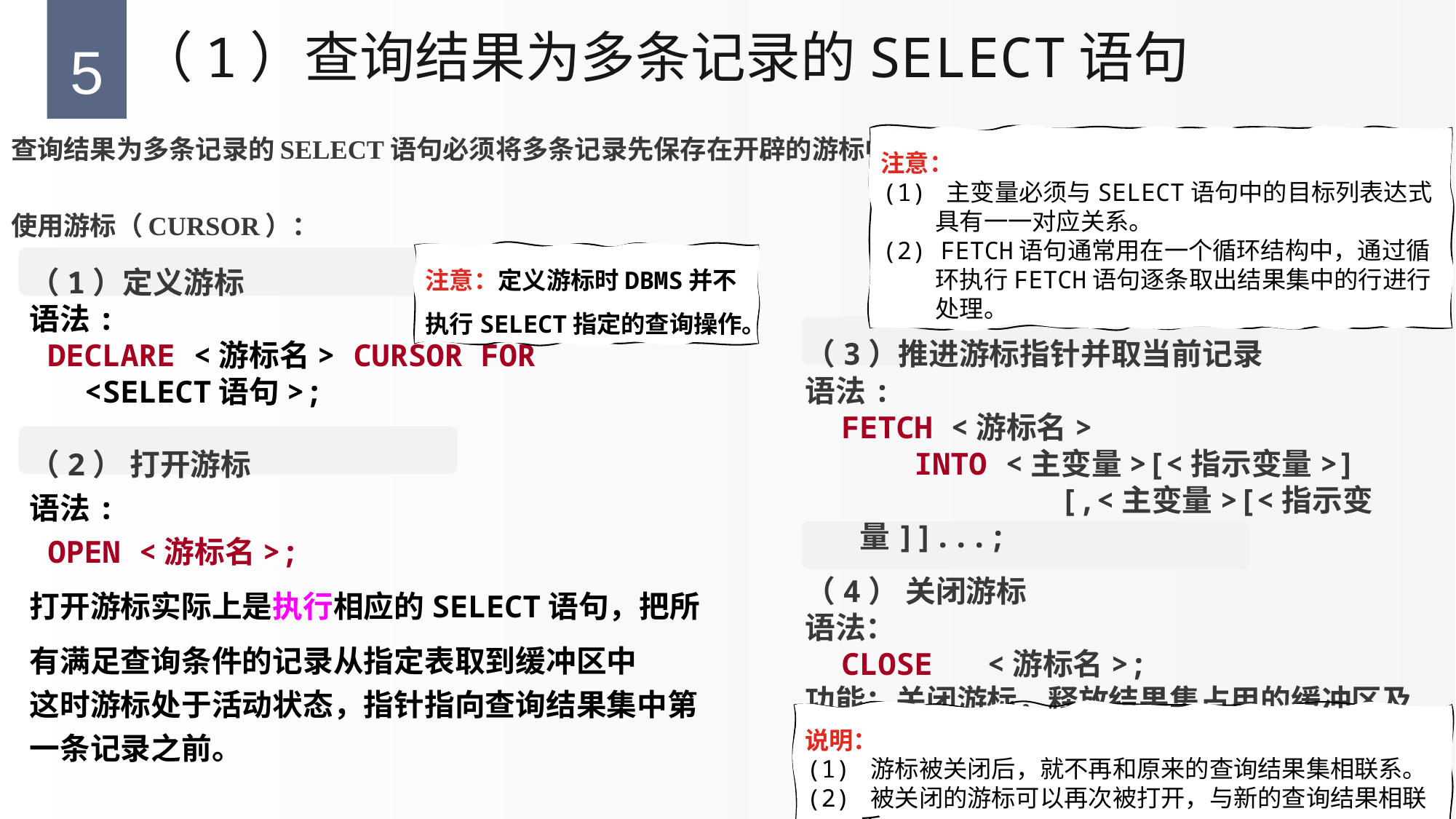

# （1）查询结果为多条记录的SELECT语句
查询结果为多条记录的SELECT语句必须将多条记录先保存在开辟的游标中，然后再一条一条取出来做处理。
使用游标（CURSOR）：
注意：
(1) 主变量必须与SELECT语句中的目标列表达式具有一一对应关系。
(2) FETCH语句通常用在一个循环结构中，通过循环执行FETCH语句逐条取出结果集中的行进行处理。
（1）定义游标
语法:
 DECLARE <游标名> CURSOR FOR
   <SELECT语句>;
（2） 打开游标
语法:
 OPEN <游标名>;
打开游标实际上是执行相应的SELECT语句，把所有满足查询条件的记录从指定表取到缓冲区中
这时游标处于活动状态，指针指向查询结果集中第一条记录之前。
注意：定义游标时DBMS并不执行SELECT指定的查询操作。

（3）推进游标指针并取当前记录
语法:
  FETCH <游标名>
	INTO <主变量>[<指示变量>]
           [,<主变量>[<指示变量]]...;
（4） 关闭游标
语法：
  CLOSE   <游标名>;
功能：关闭游标，释放结果集占用的缓冲区及其他资源
说明：
(1) 游标被关闭后，就不再和原来的查询结果集相联系。
(2) 被关闭的游标可以再次被打开，与新的查询结果相联系。
119